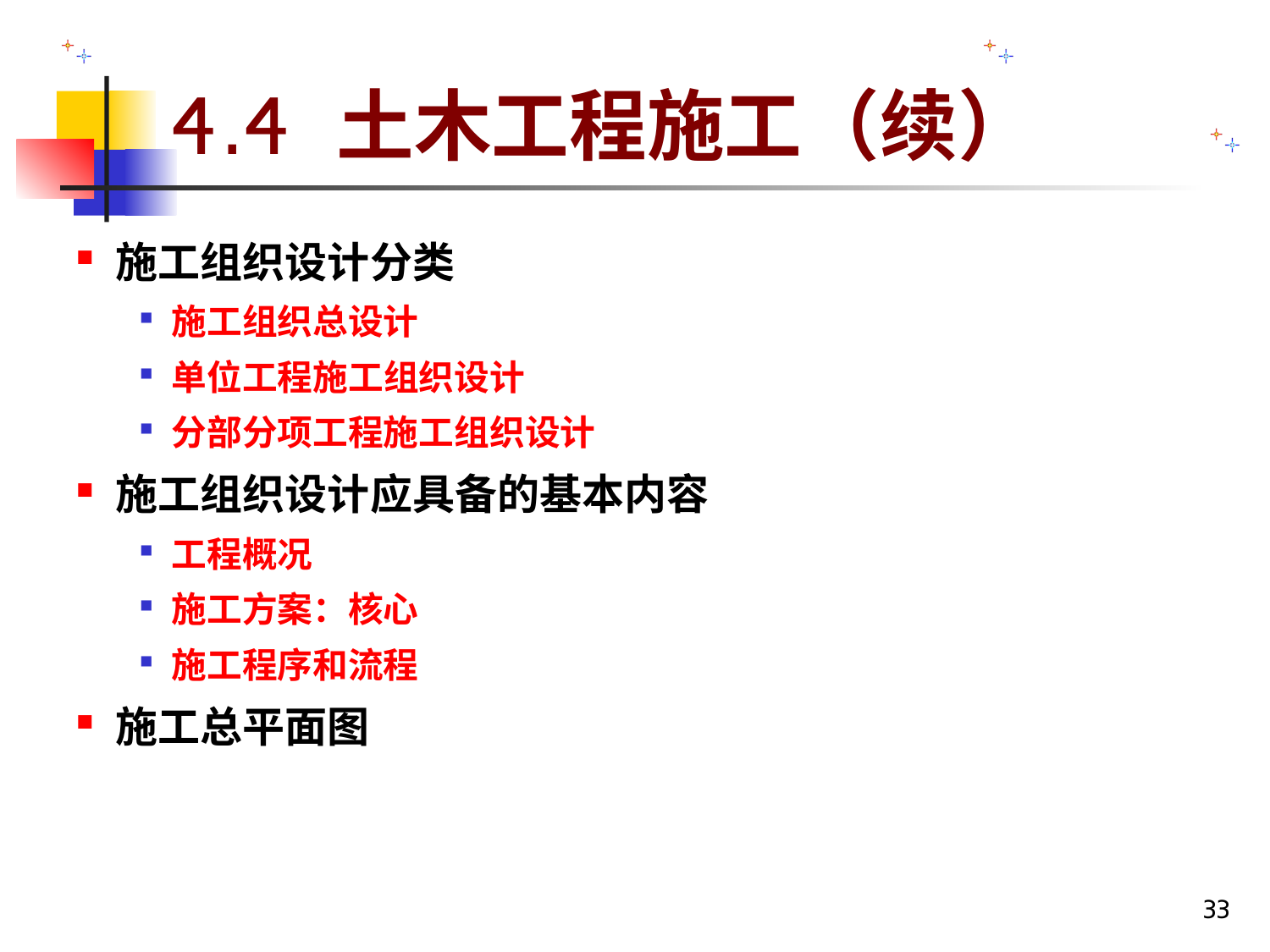

# 4.4 土木工程施工（续）
施工组织设计分类
施工组织总设计
单位工程施工组织设计
分部分项工程施工组织设计
施工组织设计应具备的基本内容
工程概况
施工方案：核心
施工程序和流程
施工总平面图

33